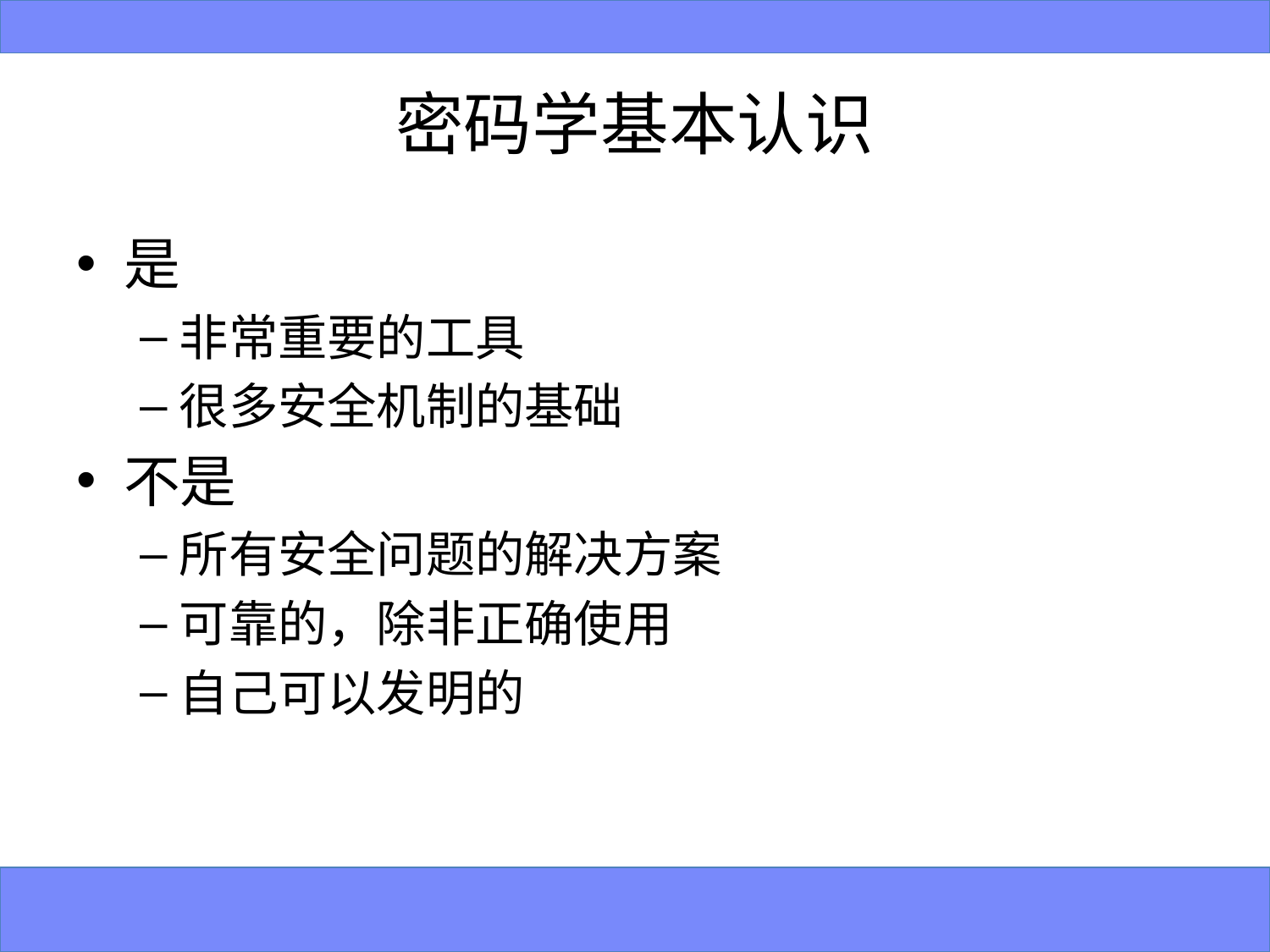

# 密码学基本认识
是
非常重要的工具
很多安全机制的基础
不是
所有安全问题的解决方案
可靠的，除非正确使用
自己可以发明的